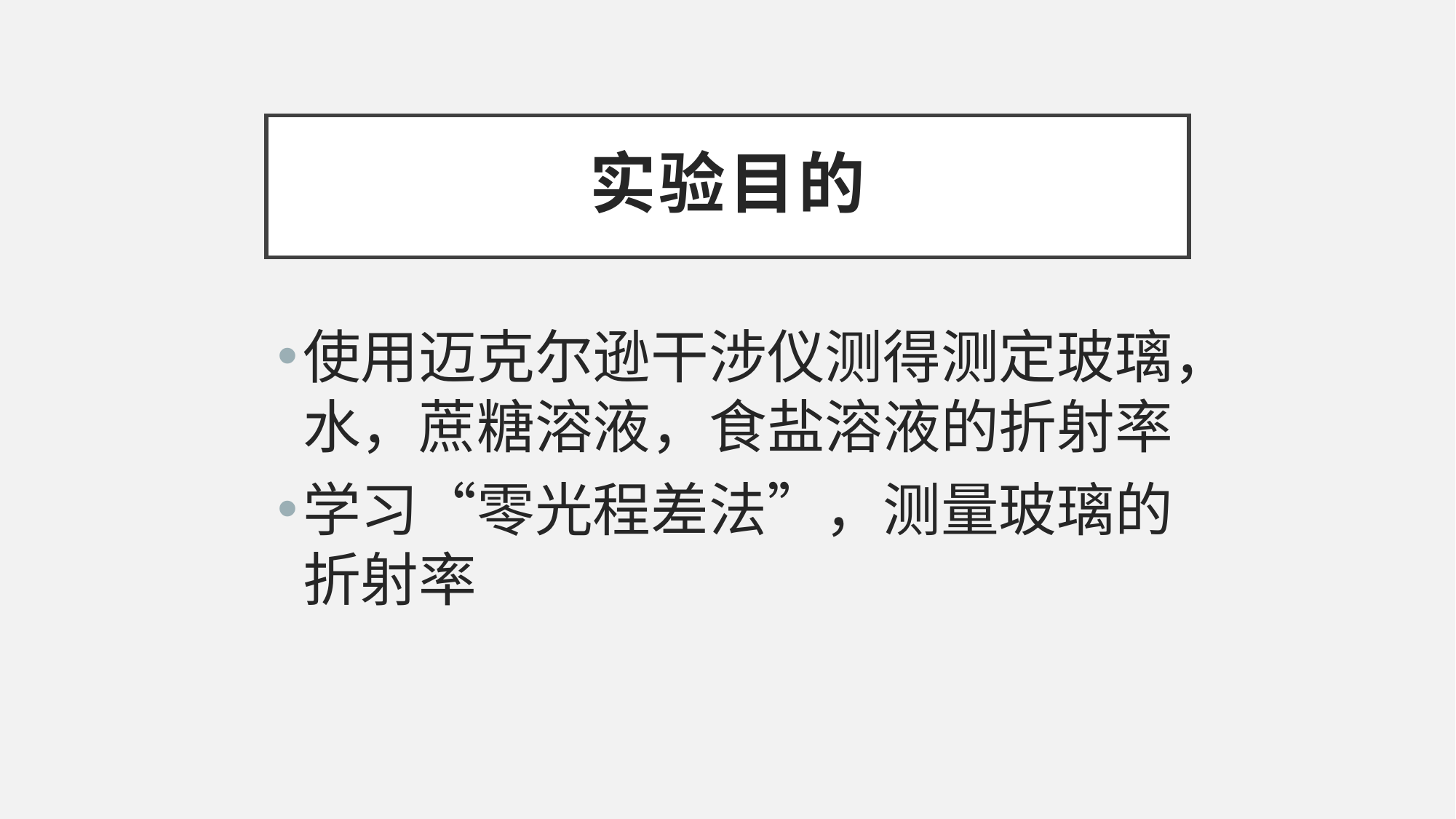

# 实验目的
使用迈克尔逊干涉仪测得测定玻璃，水，蔗糖溶液，食盐溶液的折射率
学习“零光程差法”，测量玻璃的折射率